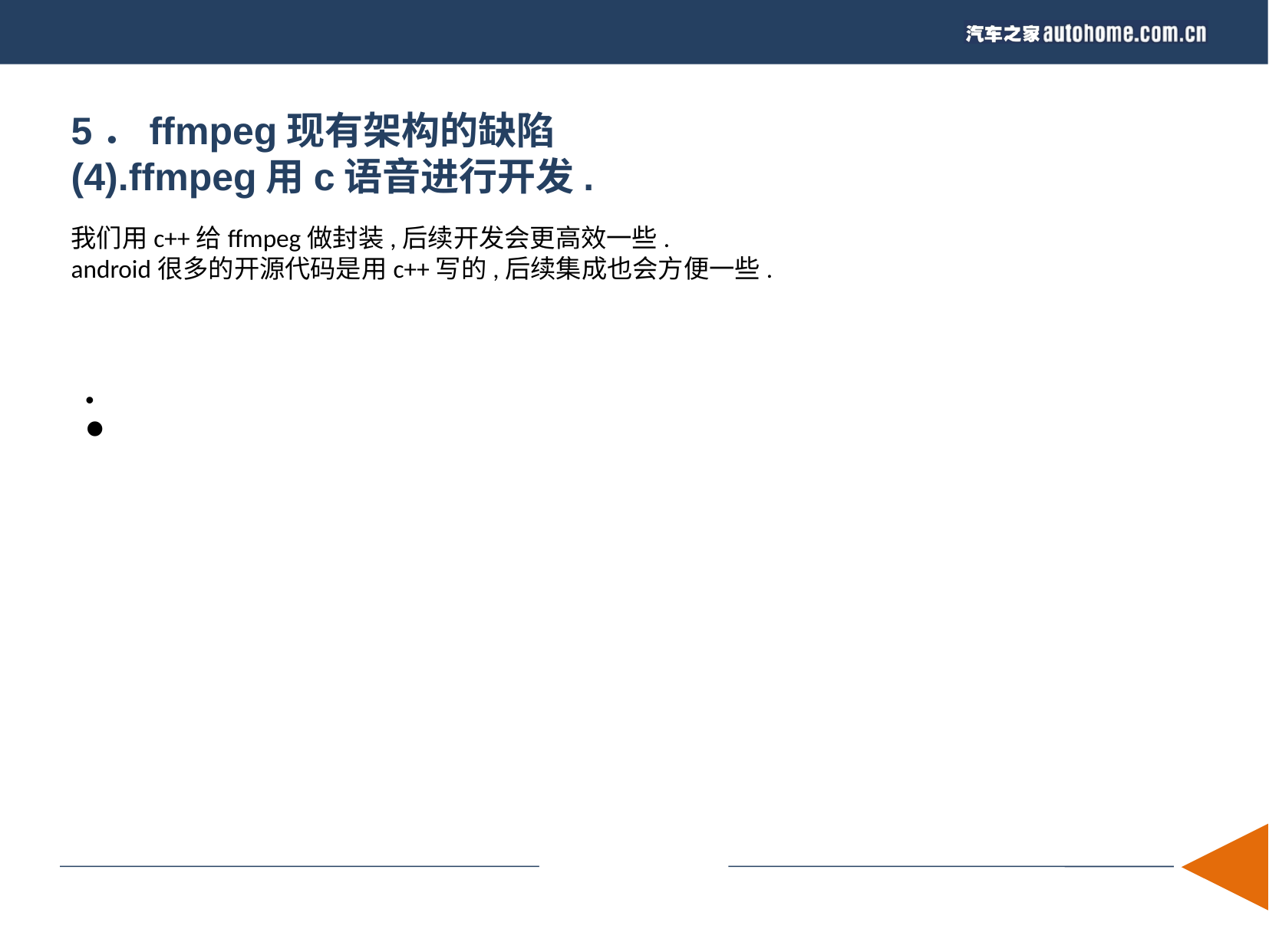

5．ffmpeg现有架构的缺陷
(4).ffmpeg用c语音进行开发.
我们用c++给ffmpeg做封装,后续开发会更高效一些.
android很多的开源代码是用c++写的,后续集成也会方便一些.